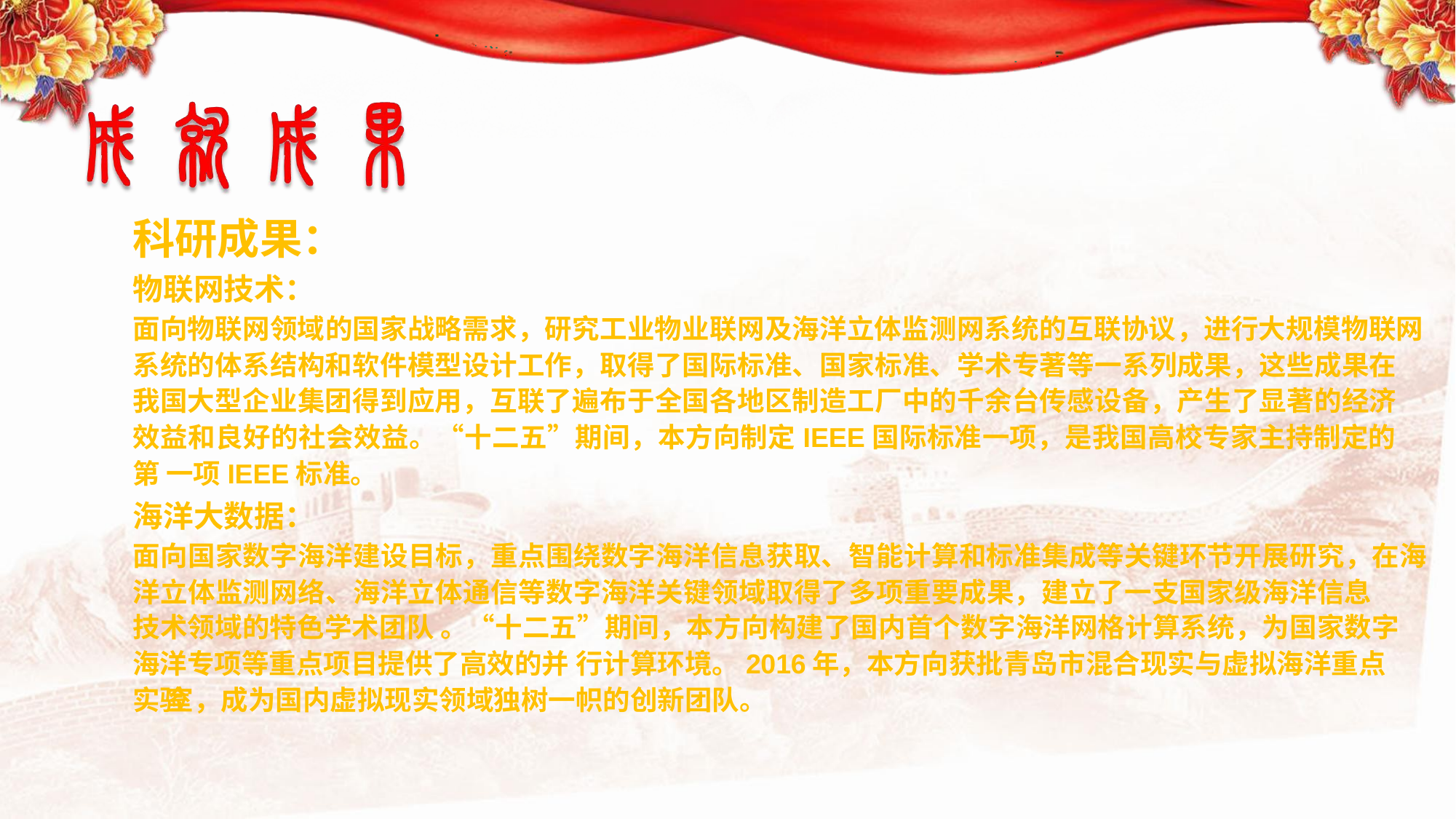

# 科研成果：
物联网技术：
面向物联网领域的国家战略需求，研究工业物业联网及海洋立体监测网系统的互联协议，进行大规模物联网 系统的体系结构和软件模型设计工作，取得了国际标准、国家标准、学术专著等一系列成果，这些成果在 我国大型企业集团得到应用，互联了遍布于全国各地区制造工厂中的千余台传感设备，产生了显著的经济 效益和良好的社会效益。“十二五”期间，本方向制定IEEE国际标准一项，是我国高校专家主持制定的第 一项IEEE标准。
海洋大数据：
面向国家数字海洋建设目标，重点围绕数字海洋信息获取、智能计算和标准集成等关键环节开展研究，在海 洋立体监测网络、海洋立体通信等数字海洋关键领域取得了多项重要成果，建立了一支国家级海洋信息
技术领域的特色学术团队 。“十二五”期间，本方向构建了国内首个数字海洋网格计算系统，为国家数字
海洋专项等重点项目提供了高效的并 行计算环境。2016年，本方向获批青岛市混合现实与虚拟海洋重点实验 室，成为国内虚拟现实领域独树一帜的创新团队。